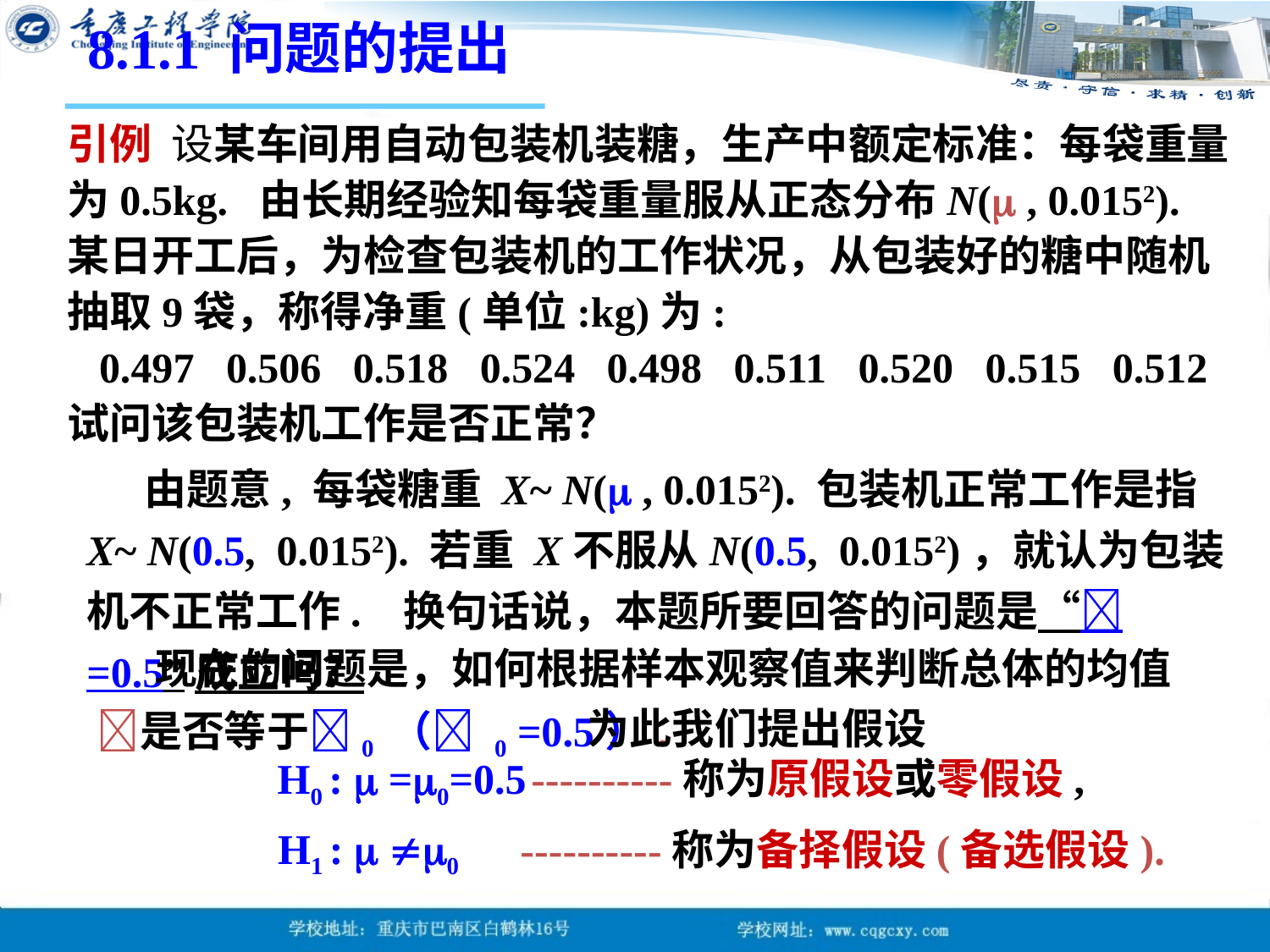

8.1.1 问题的提出
引例  设某车间用自动包装机装糖，生产中额定标准：每袋重量为0.5kg.  由长期经验知每袋重量服从正态分布N(μ , 0.0152).  某日开工后，为检查包装机的工作状况，从包装好的糖中随机抽取9袋，称得净重(单位:kg)为:
   0.497   0.506   0.518   0.524   0.498   0.511   0.520   0.515   0.512
试问该包装机工作是否正常？

     由题意, 每袋糖重 X~ N(μ , 0.0152). 包装机正常工作是指 X~ N(0.5,  0.0152). 若重 X不服从N(0.5,  0.0152)，就认为包装机不正常工作.   换句话说，本题所要回答的问题是“μ =0.5”成立吗？
     现在的问题是，如何根据样本观察值来判断总体的均值μ是否等于μ0 （μ 0 =0.5）.
为此我们提出假设
H0 : μ =μ0=0.5
----------称为原假设或零假设,
H1 : μ ≠μ0
----------称为备择假设(备选假设).